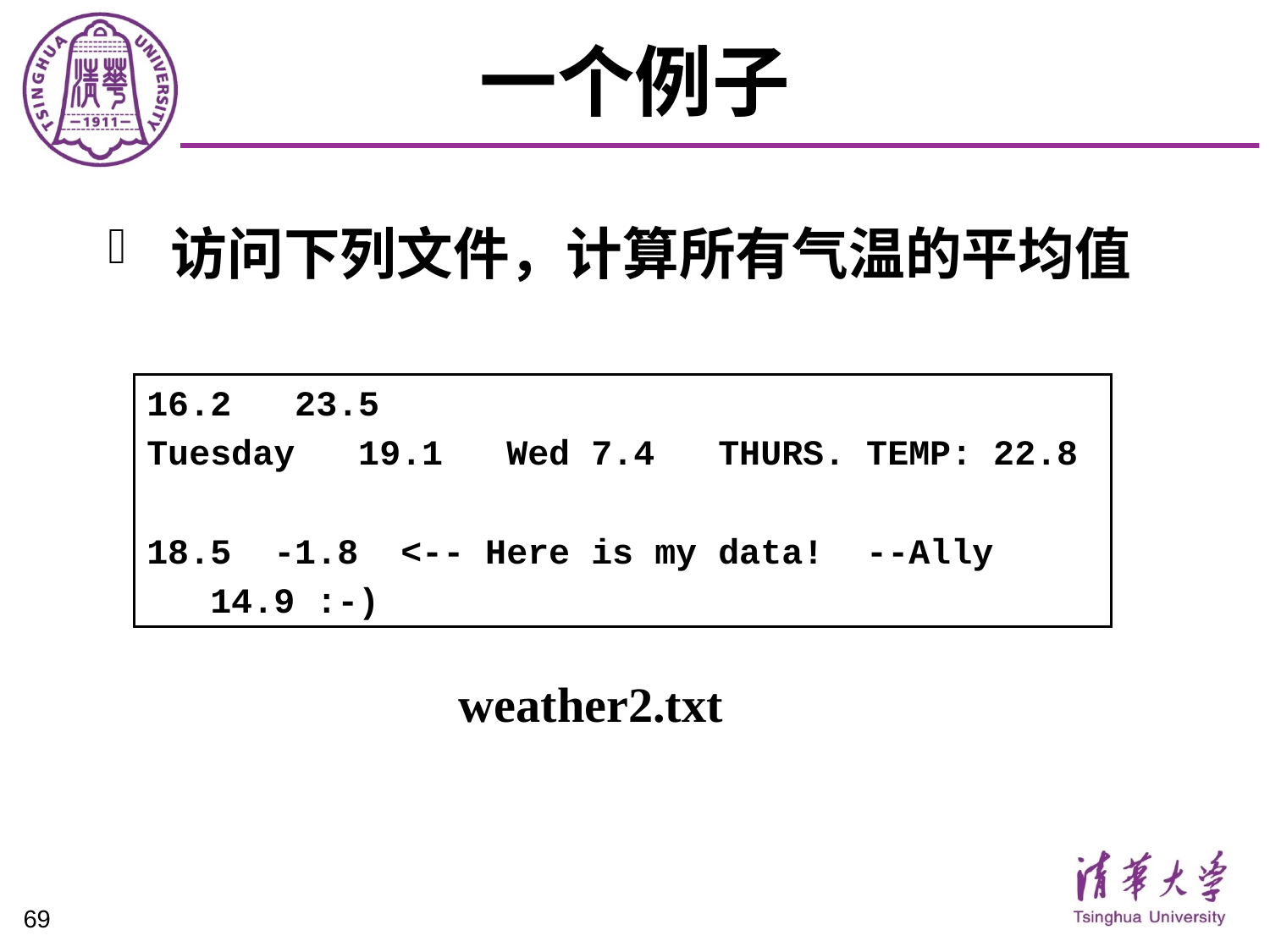

# 一个例子
访问下列文件，计算所有气温的平均值
16.2   23.5
Tuesday   19.1   Wed 7.4   THURS. TEMP: 22.8

18.5  -1.8  <-- Here is my data!  --Ally
   14.9 :-)
weather2.txt
69